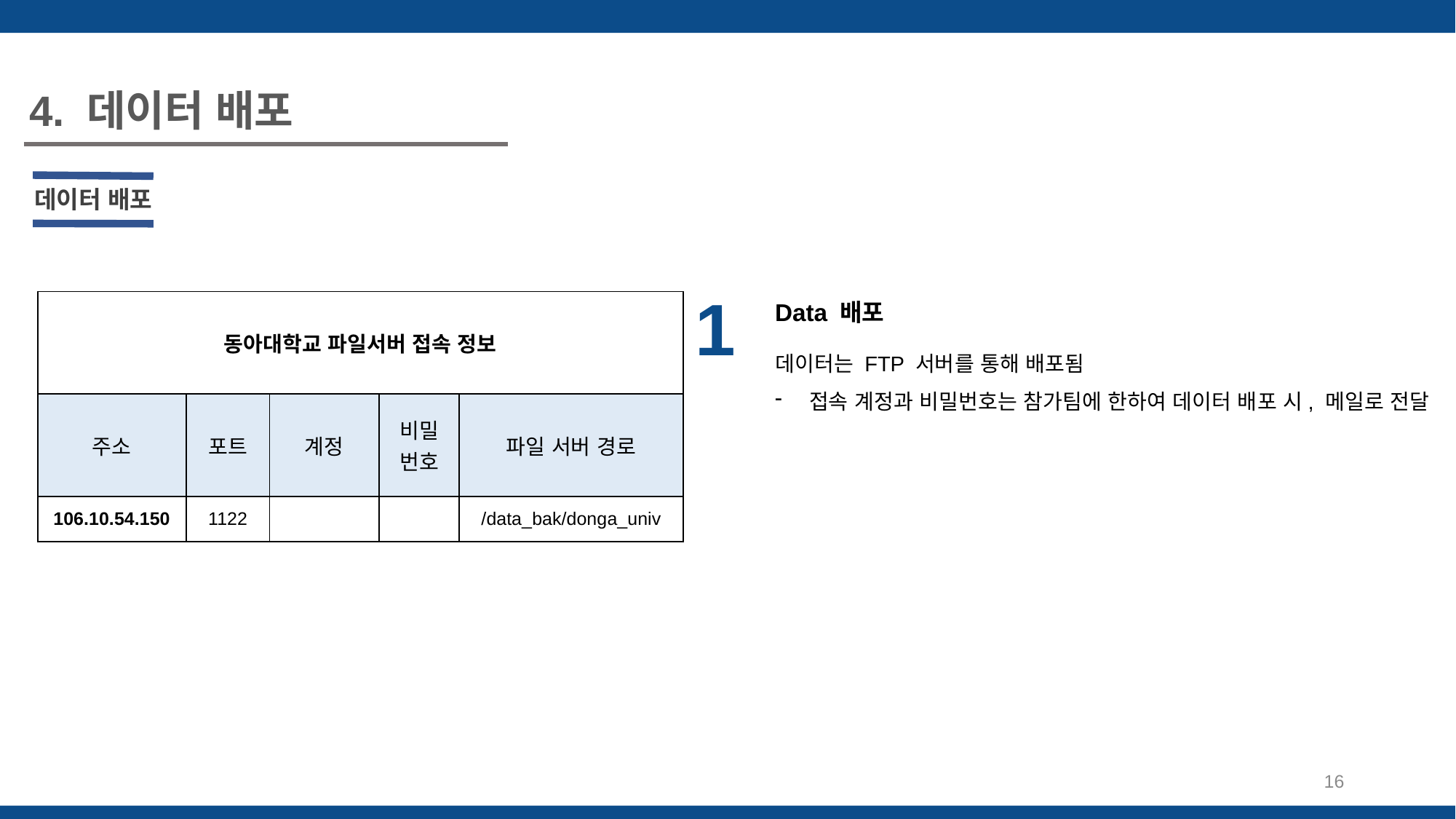

4. 데이터 배포
데이터 배포
1
| 동아대학교 파일서버 접속 정보 |  |  |  |  |
| --- | --- | --- | --- | --- |
| 주소 | 포트 | 계정 | 비밀번호 | 파일 서버 경로 |
| 106.10.54.150 | 1122 |  |  | /data\_bak/donga\_univ |
Data 배포
데이터는 FTP 서버를 통해 배포됨
접속 계정과 비밀번호는 참가팀에 한하여 데이터 배포 시, 메일로 전달

16